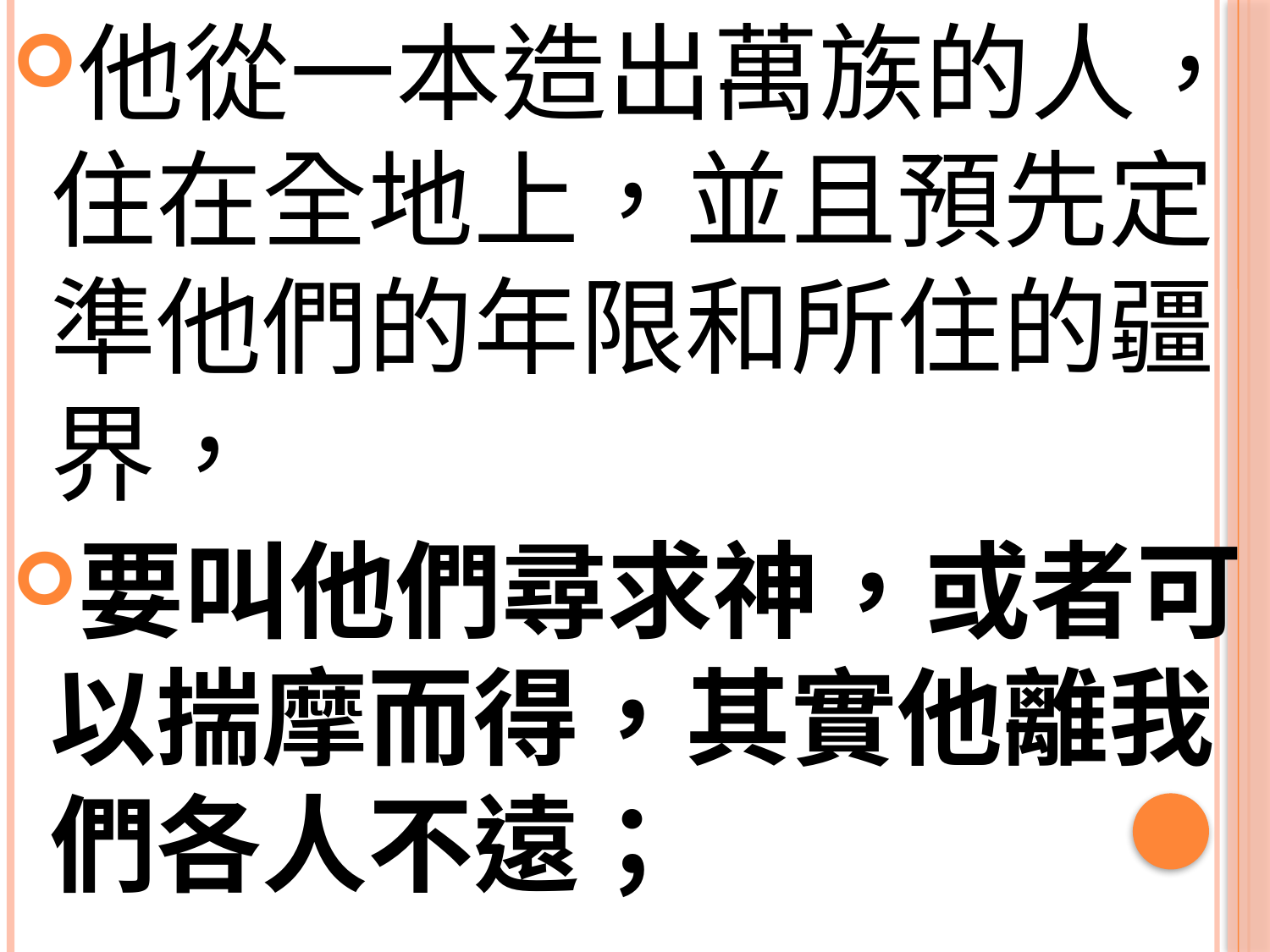

他從一本造出萬族的人，住在全地上，並且預先定準他們的年限和所住的疆界，
要叫他們尋求神，或者可以揣摩而得，其實他離我們各人不遠；